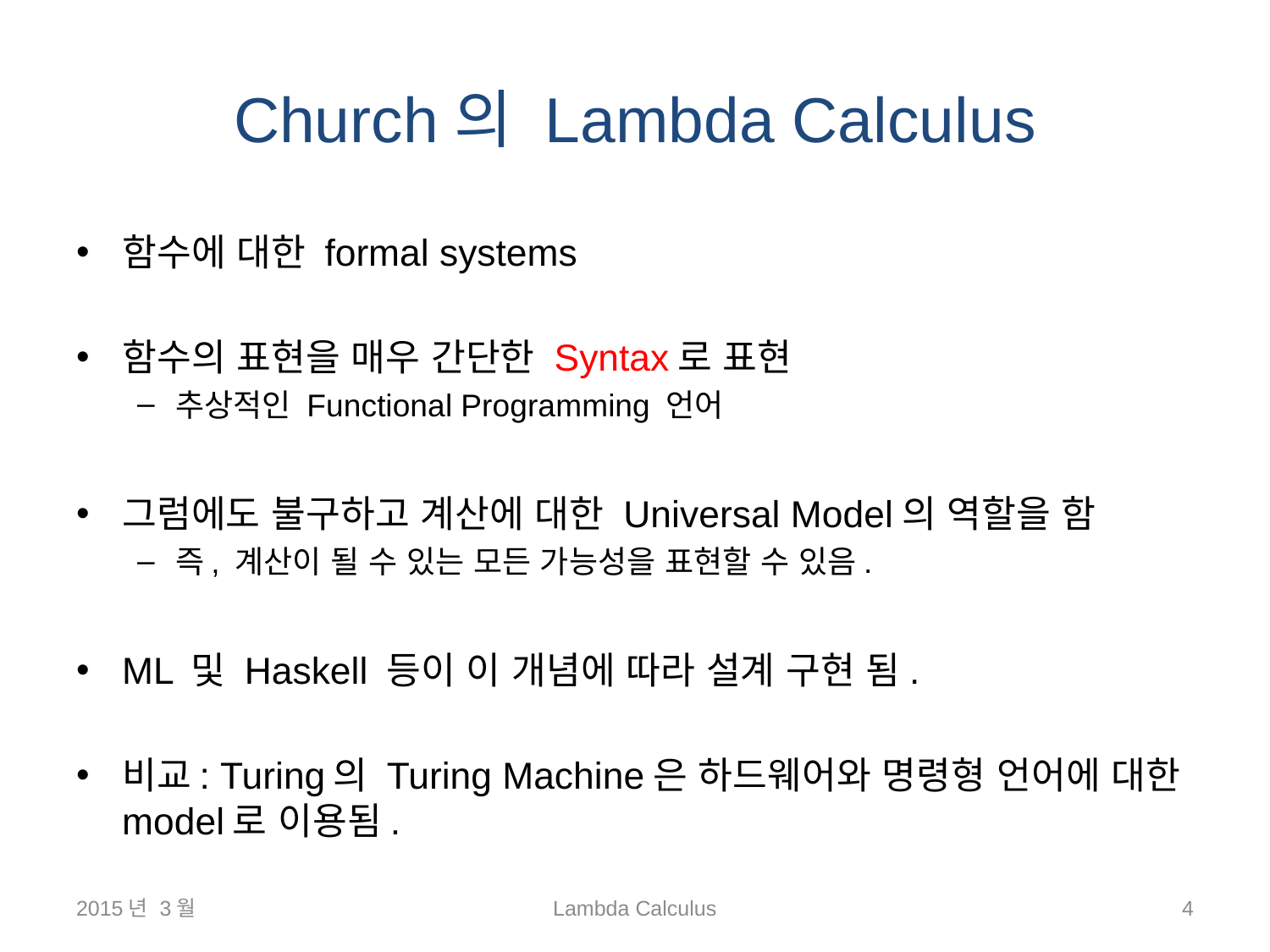

# Church의 Lambda Calculus
함수에 대한 formal systems

함수의 표현을 매우 간단한 Syntax로 표현
추상적인 Functional Programming 언어

그럼에도 불구하고 계산에 대한 Universal Model의 역할을 함
즉, 계산이 될 수 있는 모든 가능성을 표현할 수 있음.

ML 및 Haskell 등이 이 개념에 따라 설계 구현 됨.

비교: Turing의 Turing Machine은 하드웨어와 명령형 언어에 대한 model로 이용됨.
2015년 3월
Lambda Calculus
4